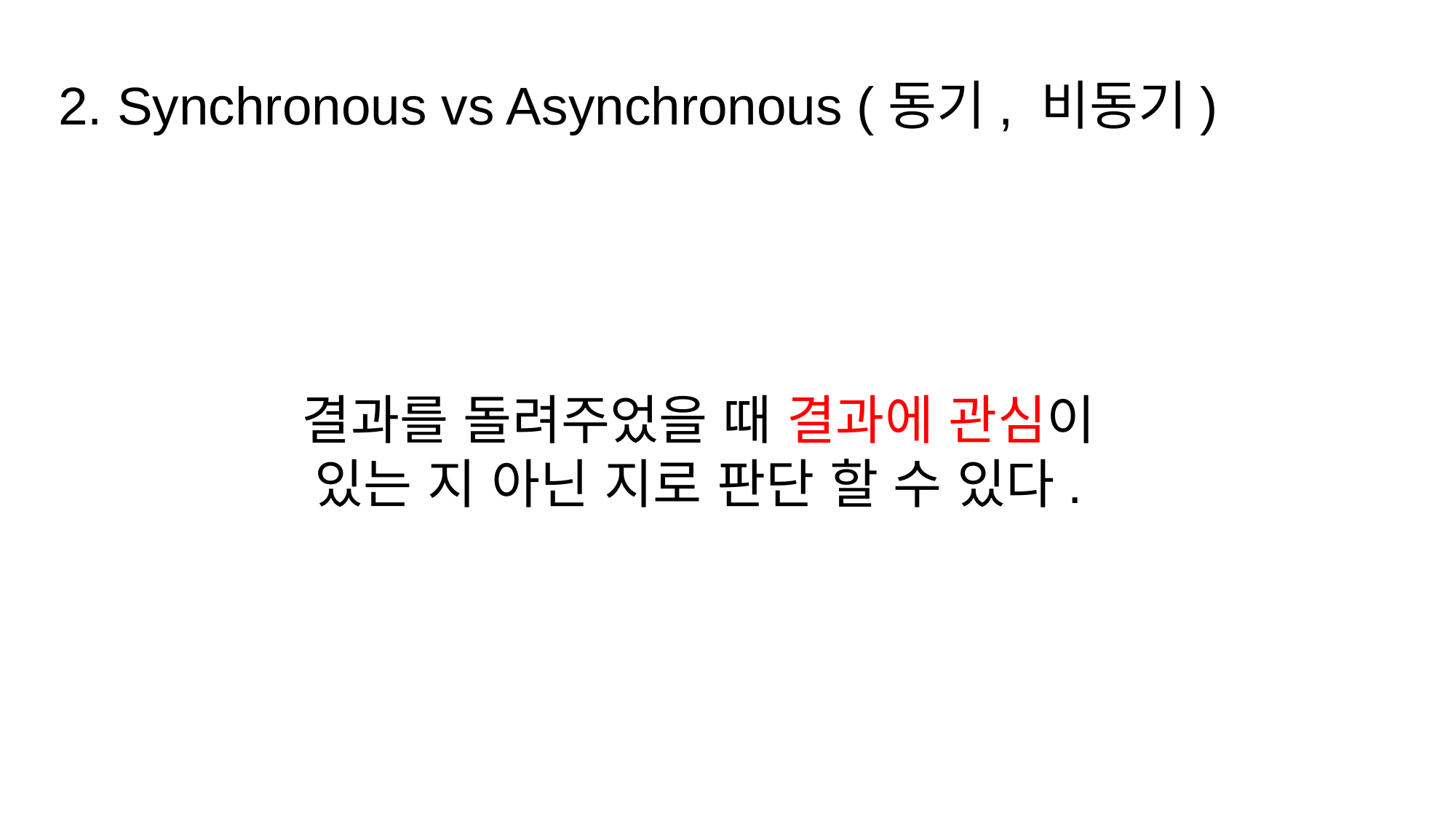

2. Synchronous vs Asynchronous (동기, 비동기)
결과를 돌려주었을 때 결과에 관심이
있는 지 아닌 지로 판단 할 수 있다.